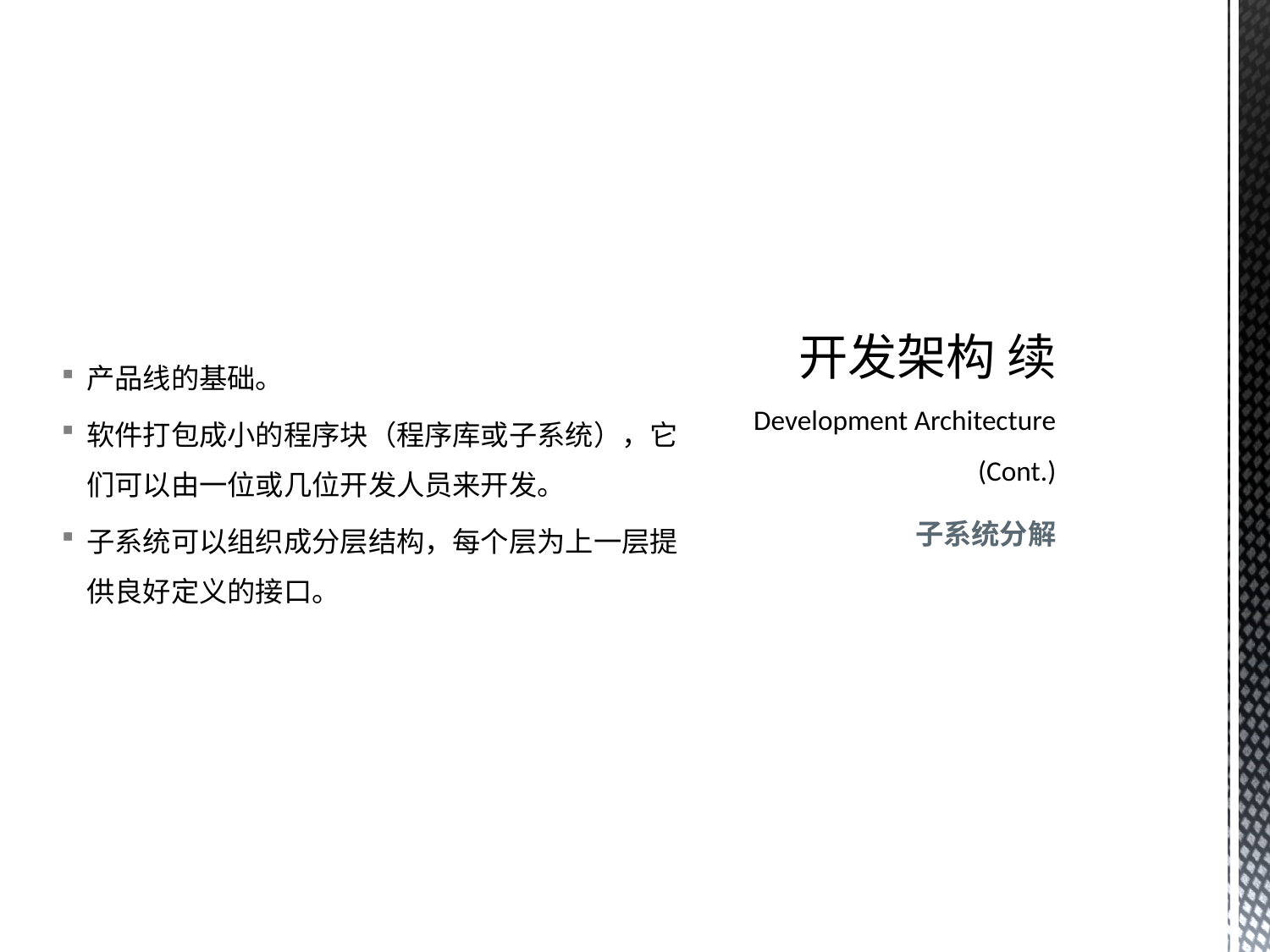

产品线的基础。
软件打包成小的程序块（程序库或子系统），它们可以由一位或几位开发人员来开发。
子系统可以组织成分层结构，每个层为上一层提供良好定义的接口。
# 开发架构 续 Development Architecture (Cont.)
子系统分解